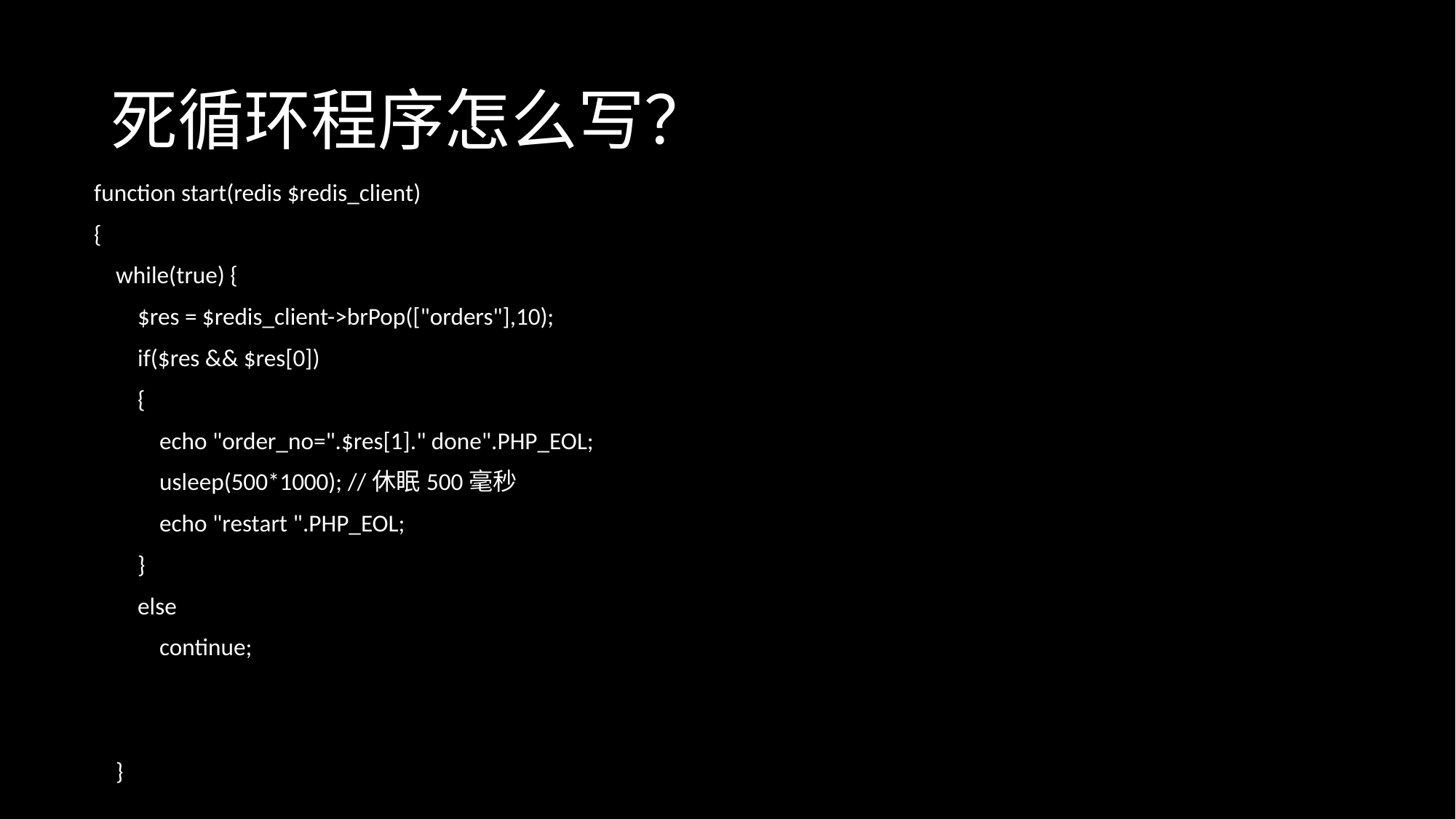

# 死循环程序怎么写？
function start(redis $redis_client)
{
    while(true) {
        $res = $redis_client->brPop(["orders"],10);
        if($res && $res[0])
        {
            echo "order_no=".$res[1]." done".PHP_EOL;
            usleep(500*1000); //休眠500毫秒
            echo "restart ".PHP_EOL;
        }
        else
            continue;

    }

}